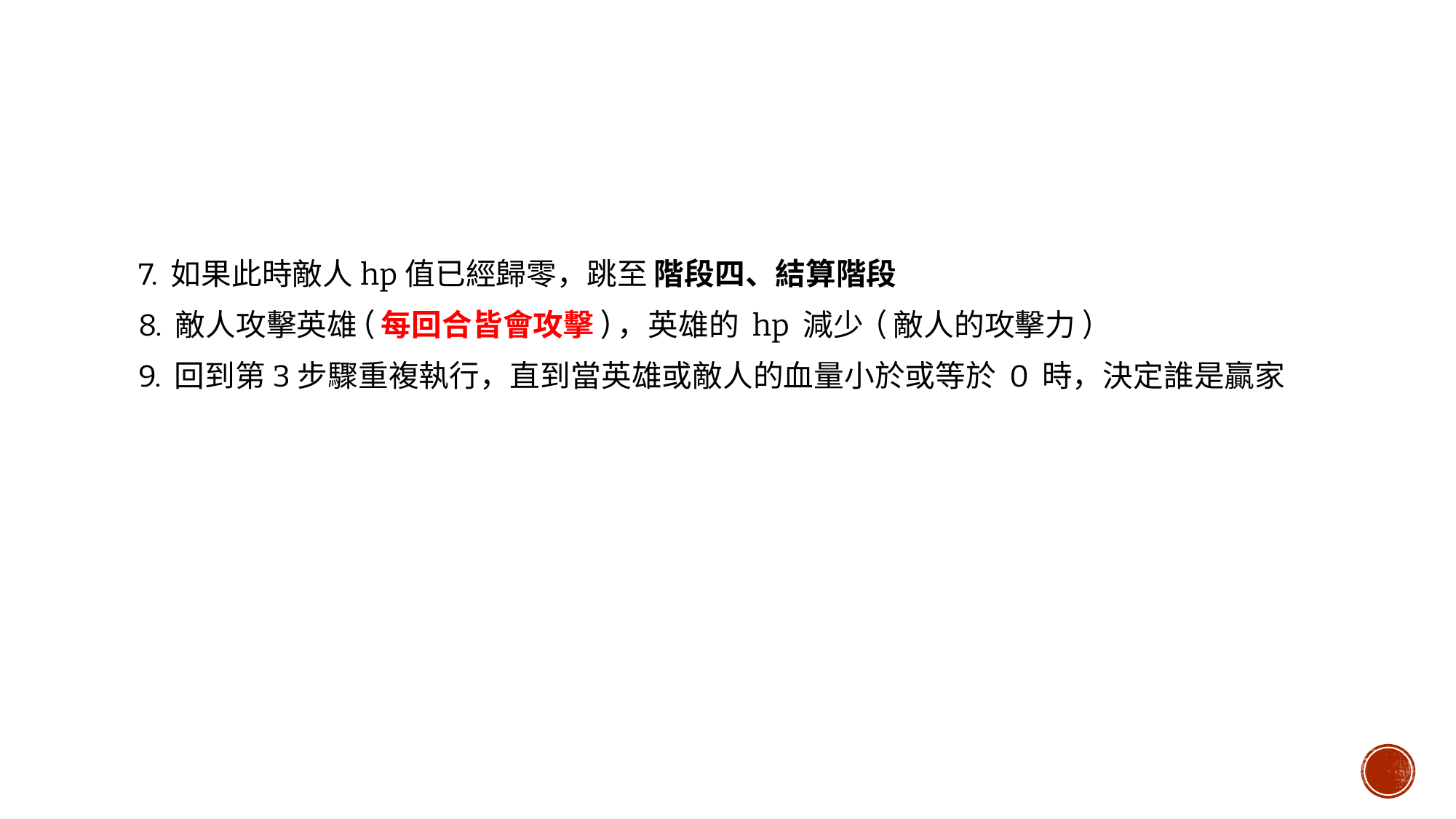

7. 如果此時敵人hp值已經歸零，跳至 階段四、結算階段
8. 敵人攻擊英雄(每回合皆會攻擊)，英雄的 hp 減少 (敵人的攻擊力)
9. 回到第3步驟重複執行，直到當英雄或敵人的血量小於或等於 0 時，決定誰是贏家